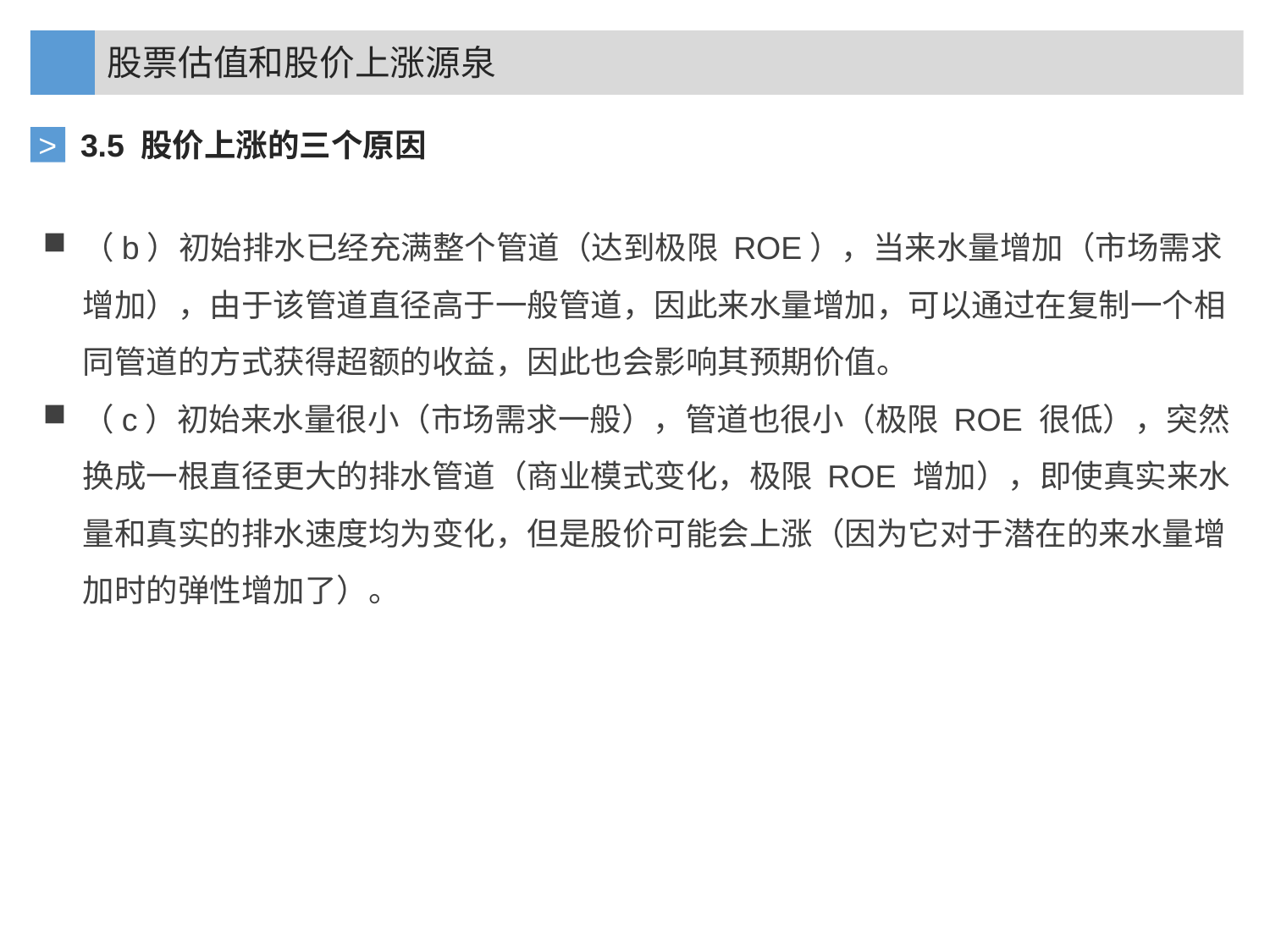

股票估值和股价上涨源泉
3.5 股价上涨的三个原因
>
（b）初始排水已经充满整个管道（达到极限 ROE），当来水量增加（市场需求增加），由于该管道直径高于一般管道，因此来水量增加，可以通过在复制一个相同管道的方式获得超额的收益，因此也会影响其预期价值。
（c）初始来水量很小（市场需求一般），管道也很小（极限 ROE 很低），突然换成一根直径更大的排水管道（商业模式变化，极限 ROE 增加），即使真实来水量和真实的排水速度均为变化，但是股价可能会上涨（因为它对于潜在的来水量增加时的弹性增加了）。